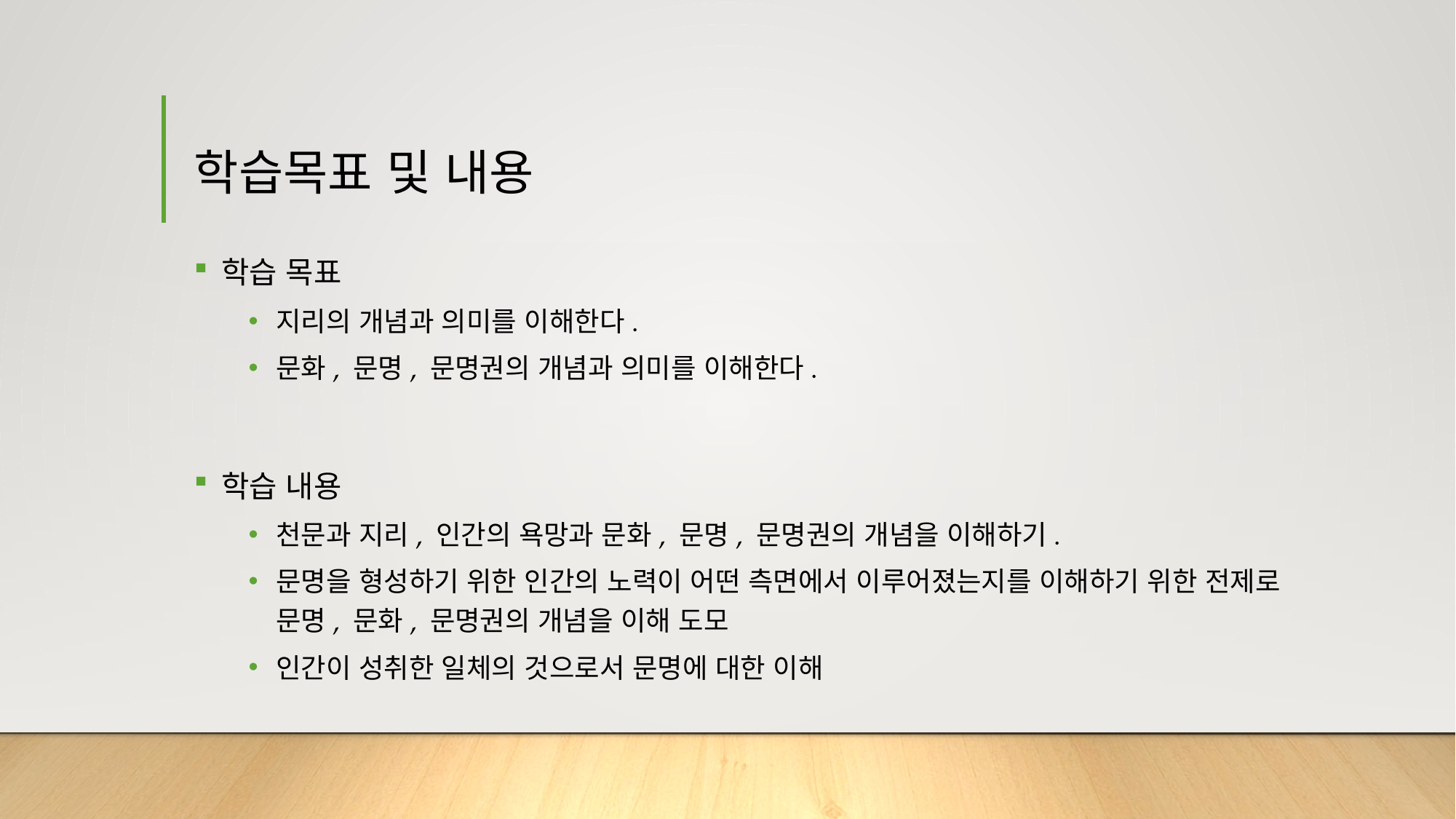

# 학습목표 및 내용
학습 목표
지리의 개념과 의미를 이해한다.
문화, 문명, 문명권의 개념과 의미를 이해한다.

학습 내용
천문과 지리, 인간의 욕망과 문화, 문명, 문명권의 개념을 이해하기.
문명을 형성하기 위한 인간의 노력이 어떤 측면에서 이루어졌는지를 이해하기 위한 전제로 문명, 문화, 문명권의 개념을 이해 도모
인간이 성취한 일체의 것으로서 문명에 대한 이해